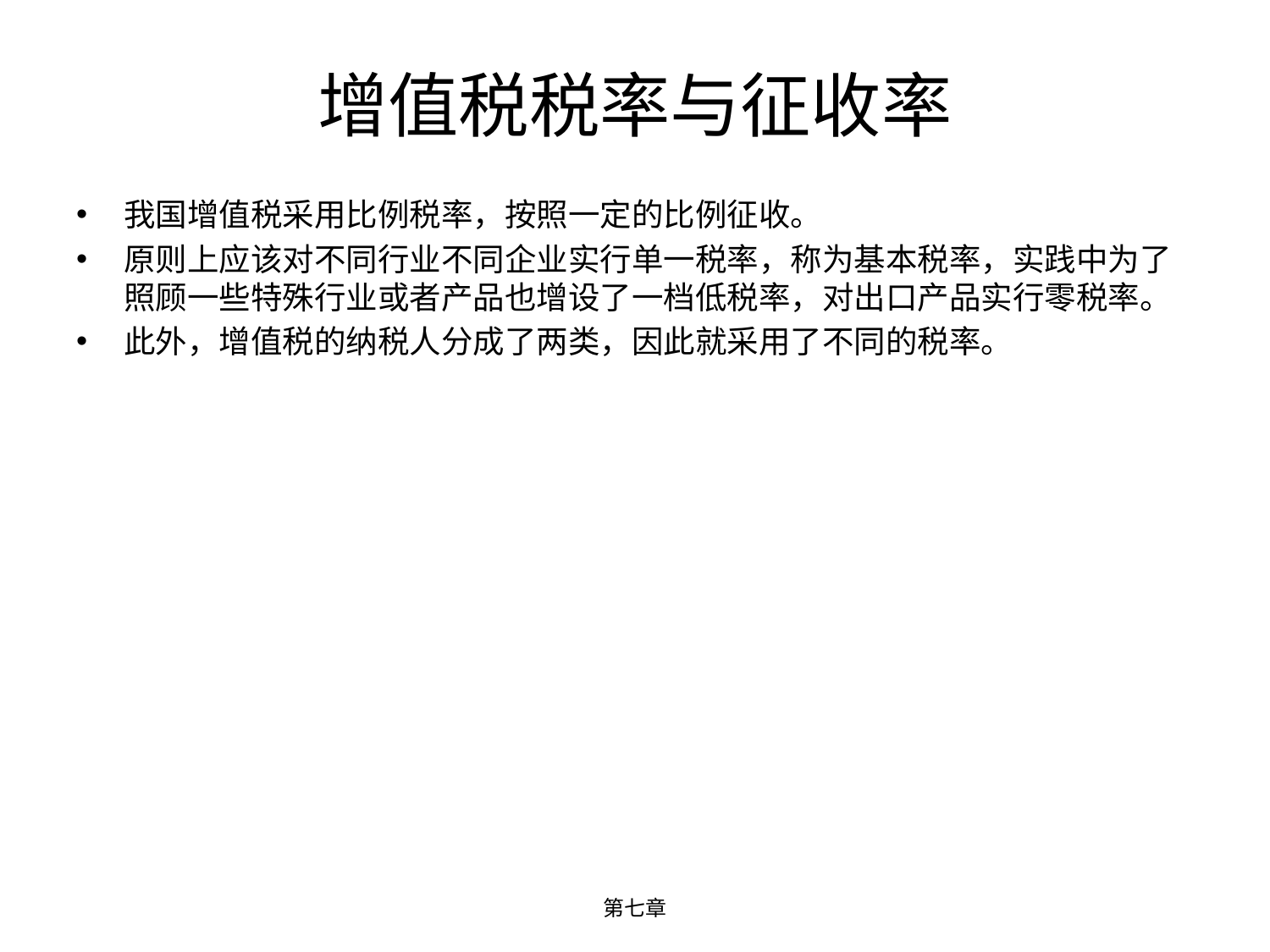

# 增值税税率与征收率
我国增值税采用比例税率，按照一定的比例征收。
原则上应该对不同行业不同企业实行单一税率，称为基本税率，实践中为了照顾一些特殊行业或者产品也增设了一档低税率，对出口产品实行零税率。
此外，增值税的纳税人分成了两类，因此就采用了不同的税率。

第七章
29